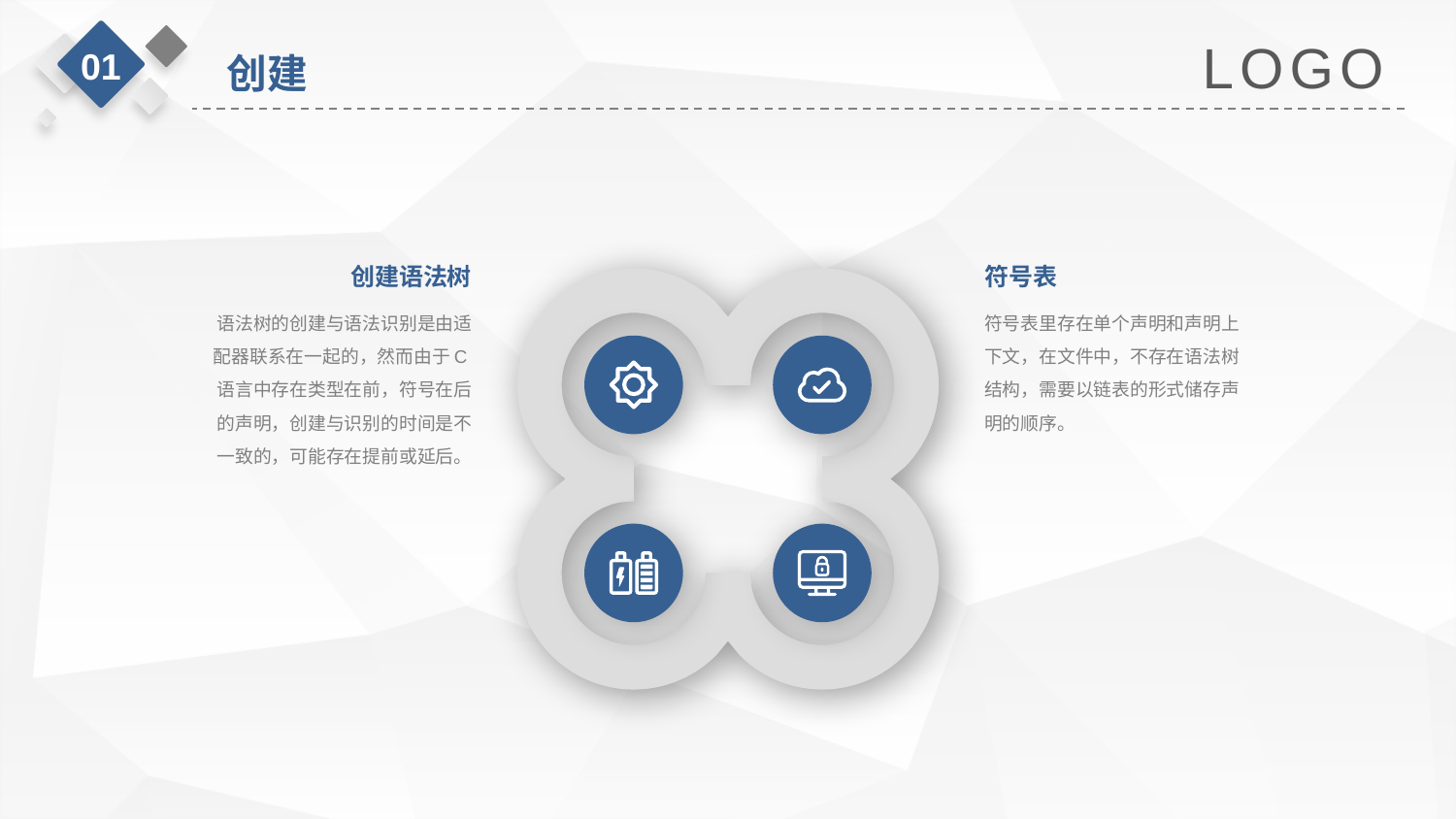

LOGO

01

创建
创建语法树
语法树的创建与语法识别是由适配器联系在一起的，然而由于C语言中存在类型在前，符号在后的声明，创建与识别的时间是不一致的，可能存在提前或延后。
符号表
符号表里存在单个声明和声明上下文，在文件中，不存在语法树结构，需要以链表的形式储存声明的顺序。